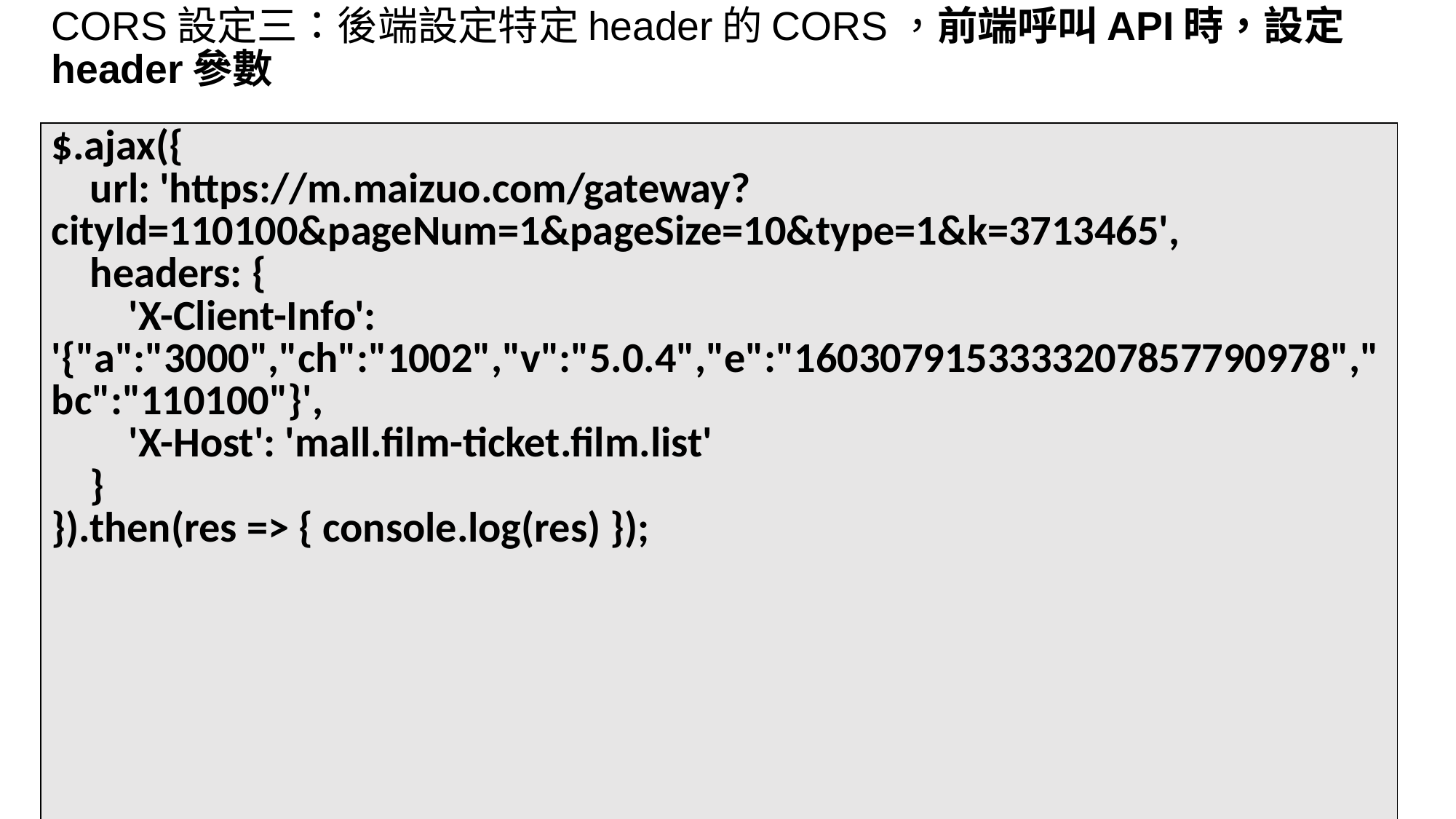

# CORS設定三：後端設定特定header的CORS，前端呼叫API時，設定header參數
| $.ajax({ url: 'https://m.maizuo.com/gateway?cityId=110100&pageNum=1&pageSize=10&type=1&k=3713465', headers: { 'X-Client-Info': '{"a":"3000","ch":"1002","v":"5.0.4","e":"1603079153333207857790978","bc":"110100"}', 'X-Host': 'mall.film-ticket.film.list' } }).then(res => { console.log(res) }); |
| --- |